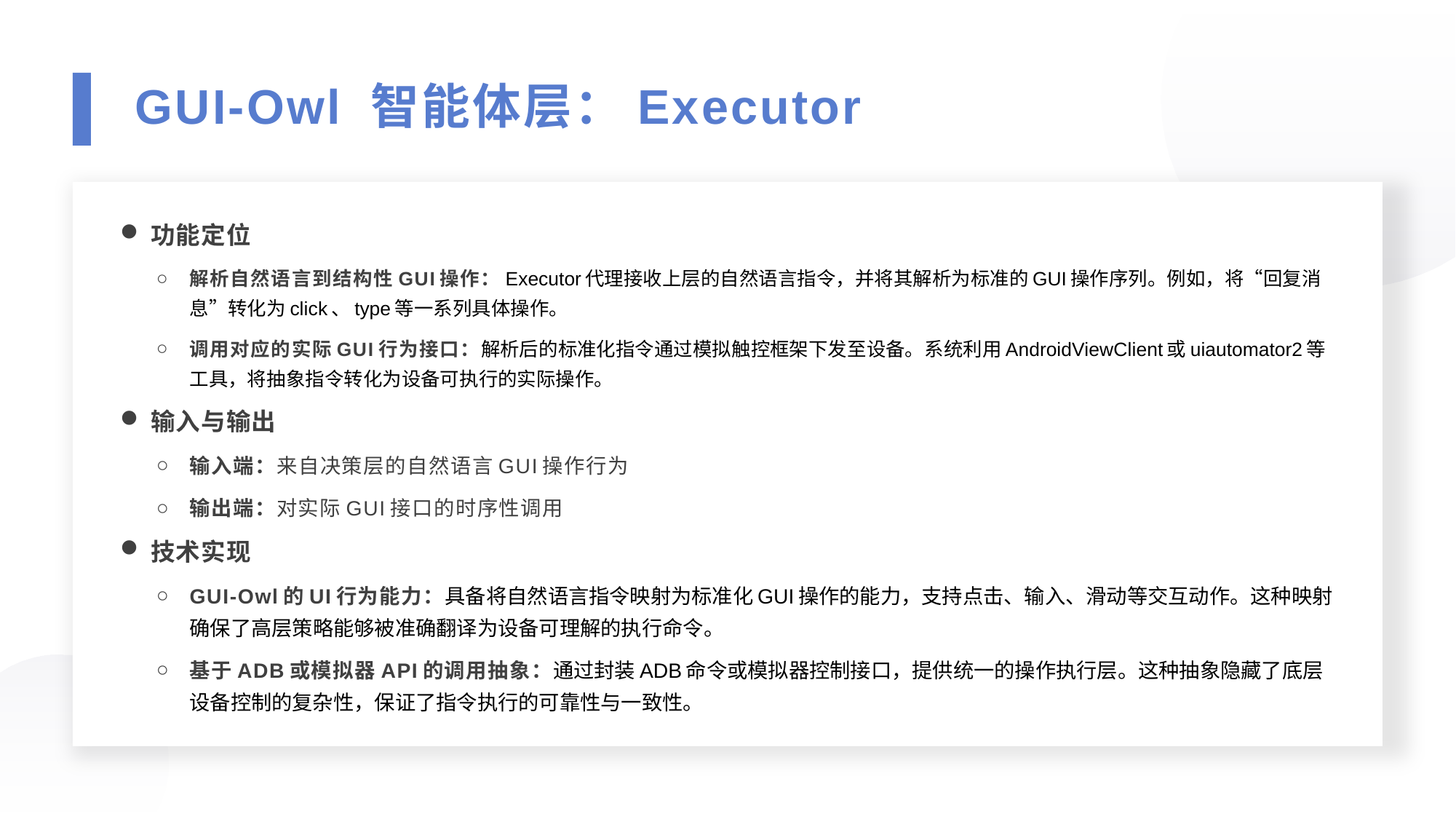

GUI-Owl 智能体层：Executor

功能定位
解析自然语言到结构性GUI操作：Executor代理接收上层的自然语言指令，并将其解析为标准的GUI操作序列。例如，将“回复消息”转化为click、type等一系列具体操作。
调用对应的实际GUI行为接口：解析后的标准化指令通过模拟触控框架下发至设备。系统利用AndroidViewClient或uiautomator2等工具，将抽象指令转化为设备可执行的实际操作。
输入与输出
输入端：来自决策层的自然语言GUI操作行为
输出端：对实际GUI接口的时序性调用
技术实现
GUI-Owl的UI行为能力：具备将自然语言指令映射为标准化GUI操作的能力，支持点击、输入、滑动等交互动作。这种映射确保了高层策略能够被准确翻译为设备可理解的执行命令。
基于ADB或模拟器API的调用抽象：通过封装ADB命令或模拟器控制接口，提供统一的操作执行层。这种抽象隐藏了底层设备控制的复杂性，保证了指令执行的可靠性与一致性。